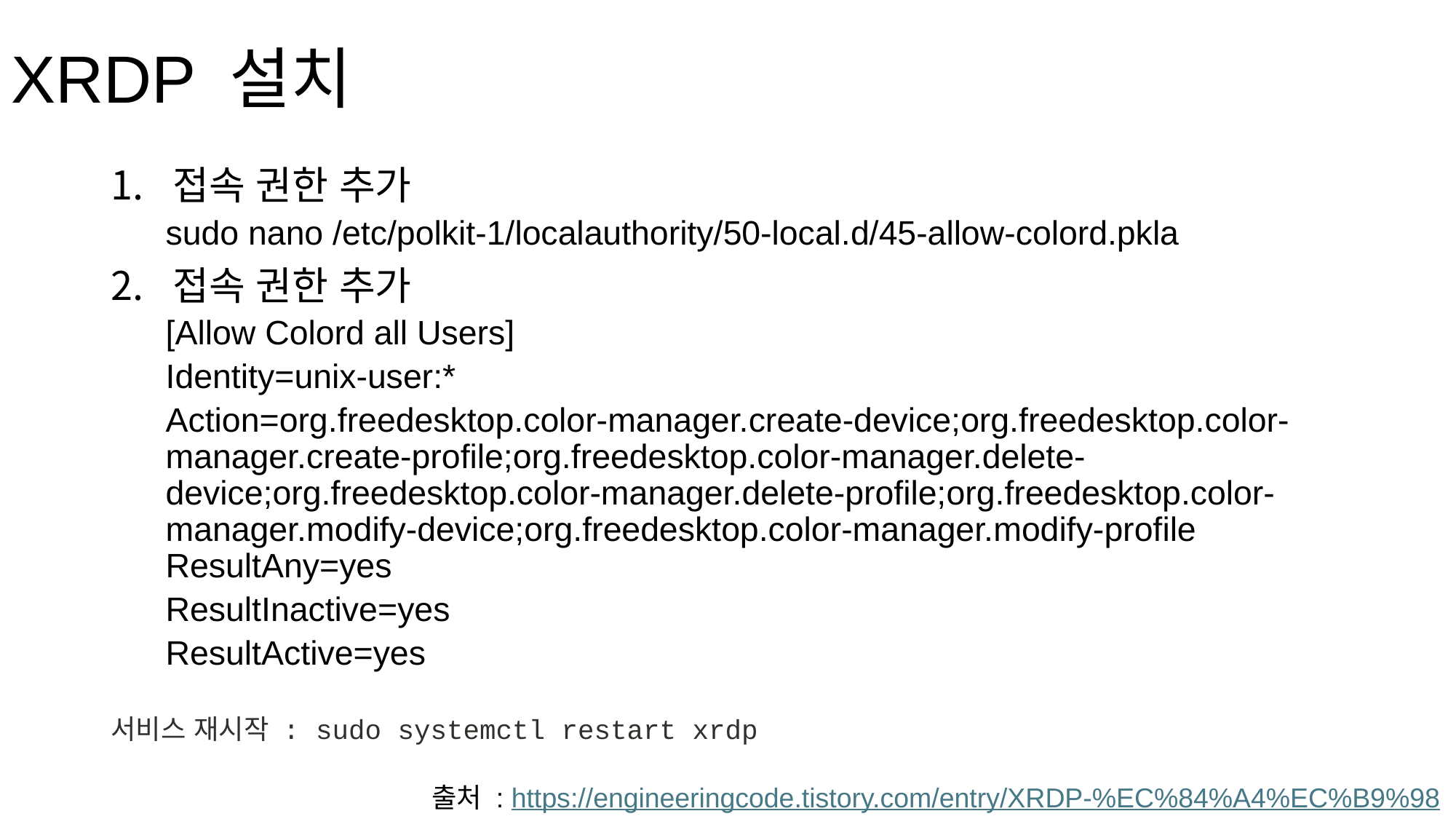

# XRDP 설치
접속 권한 추가
sudo nano /etc/polkit-1/localauthority/50-local.d/45-allow-colord.pkla
접속 권한 추가
[Allow Colord all Users]
Identity=unix-user:*
Action=org.freedesktop.color-manager.create-device;org.freedesktop.color-manager.create-profile;org.freedesktop.color-manager.delete-device;org.freedesktop.color-manager.delete-profile;org.freedesktop.color-manager.modify-device;org.freedesktop.color-manager.modify-profile ResultAny=yes
ResultInactive=yes
ResultActive=yes
서비스 재시작 : sudo systemctl restart xrdp
출처 : https://engineeringcode.tistory.com/entry/XRDP-%EC%84%A4%EC%B9%98